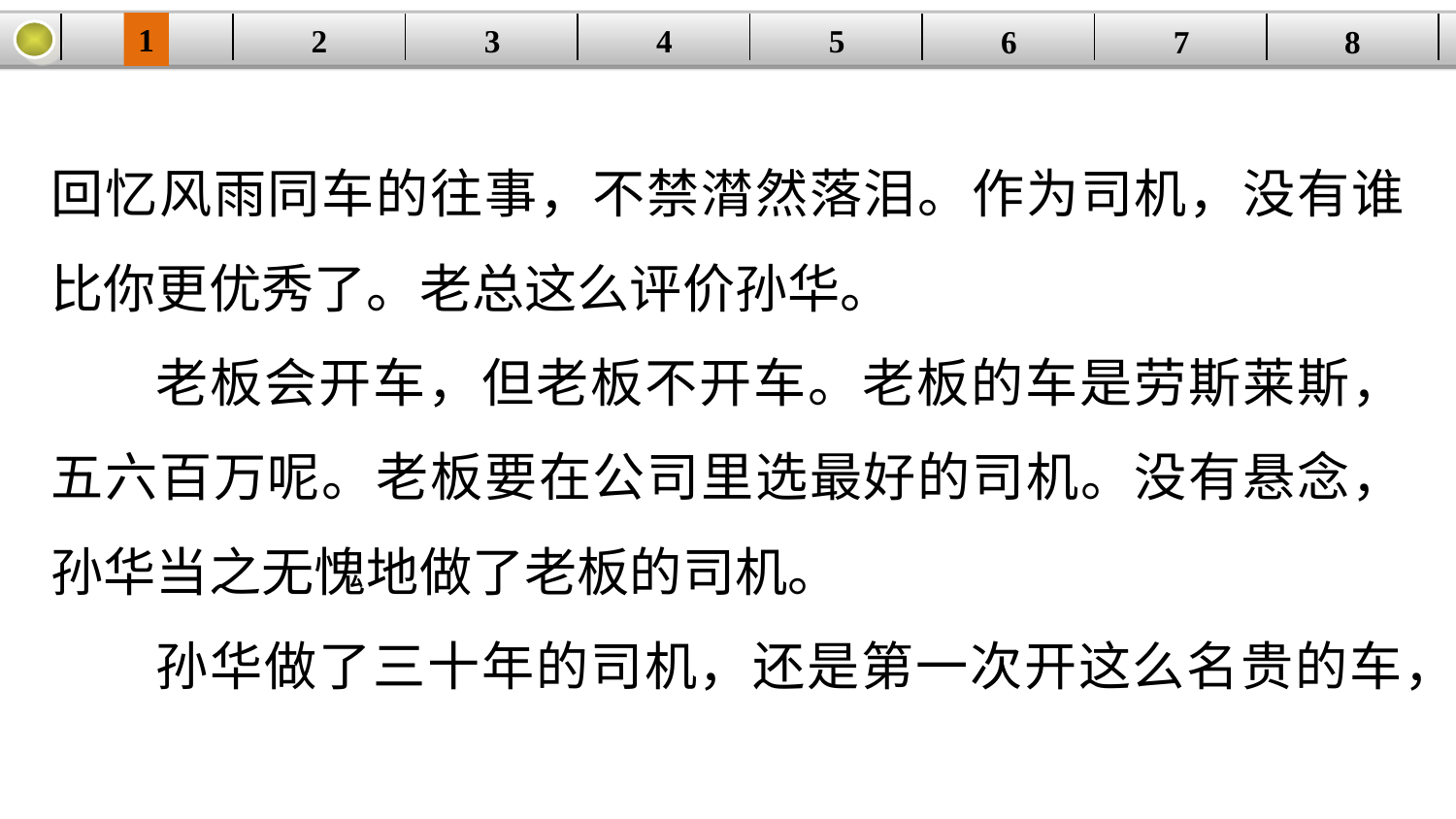

1
2
3
4
|  |  |  |  |  |  |  |  |
| --- | --- | --- | --- | --- | --- | --- | --- |
5
6
7
8

回忆风雨同车的往事，不禁潸然落泪。作为司机，没有谁比你更优秀了。老总这么评价孙华。
老板会开车，但老板不开车。老板的车是劳斯莱斯，五六百万呢。老板要在公司里选最好的司机。没有悬念，孙华当之无愧地做了老板的司机。
孙华做了三十年的司机，还是第一次开这么名贵的车，